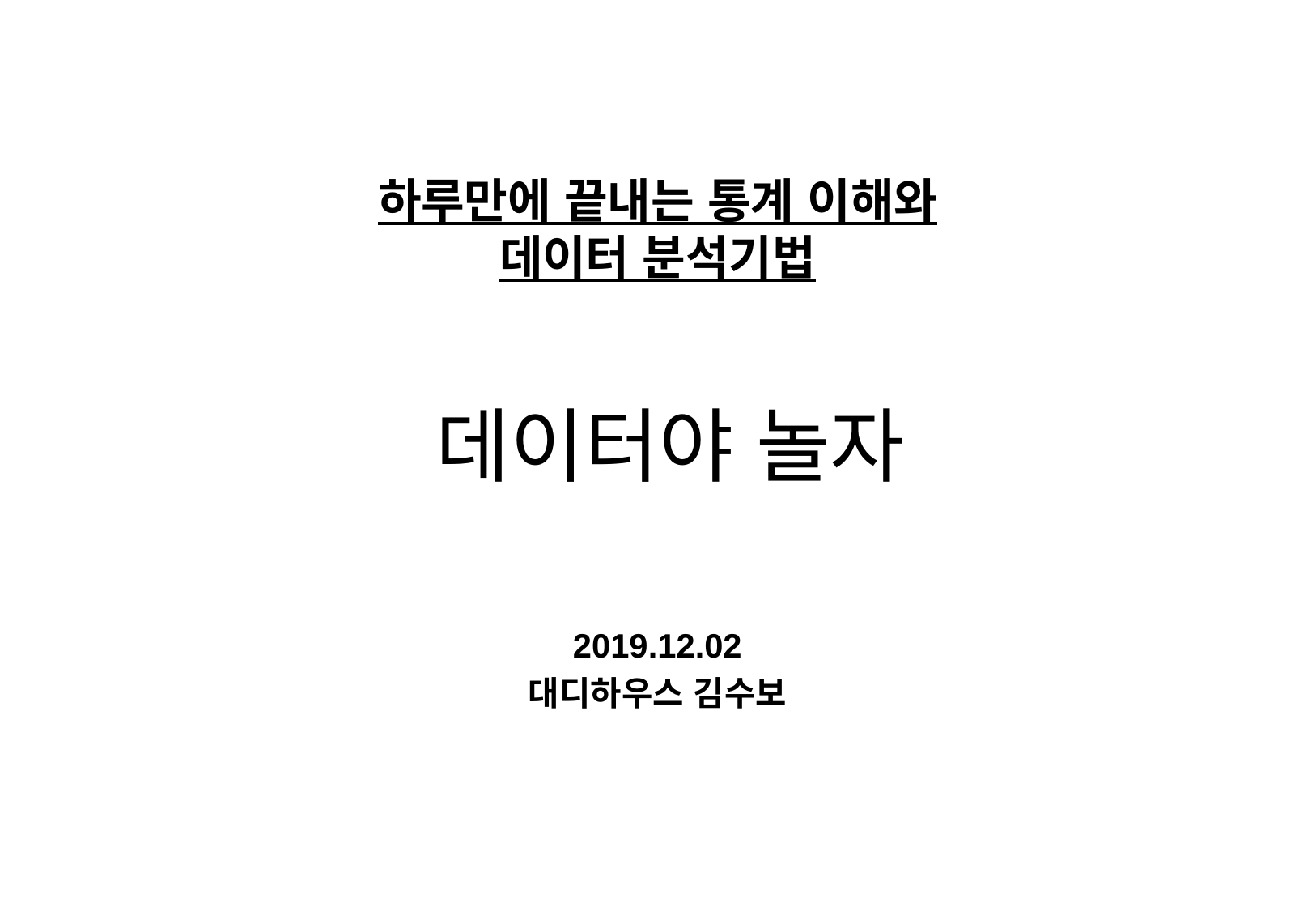

# 하루만에 끝내는 통계 이해와 데이터 분석기법
데이터야 놀자
2019.12.02
대디하우스 김수보